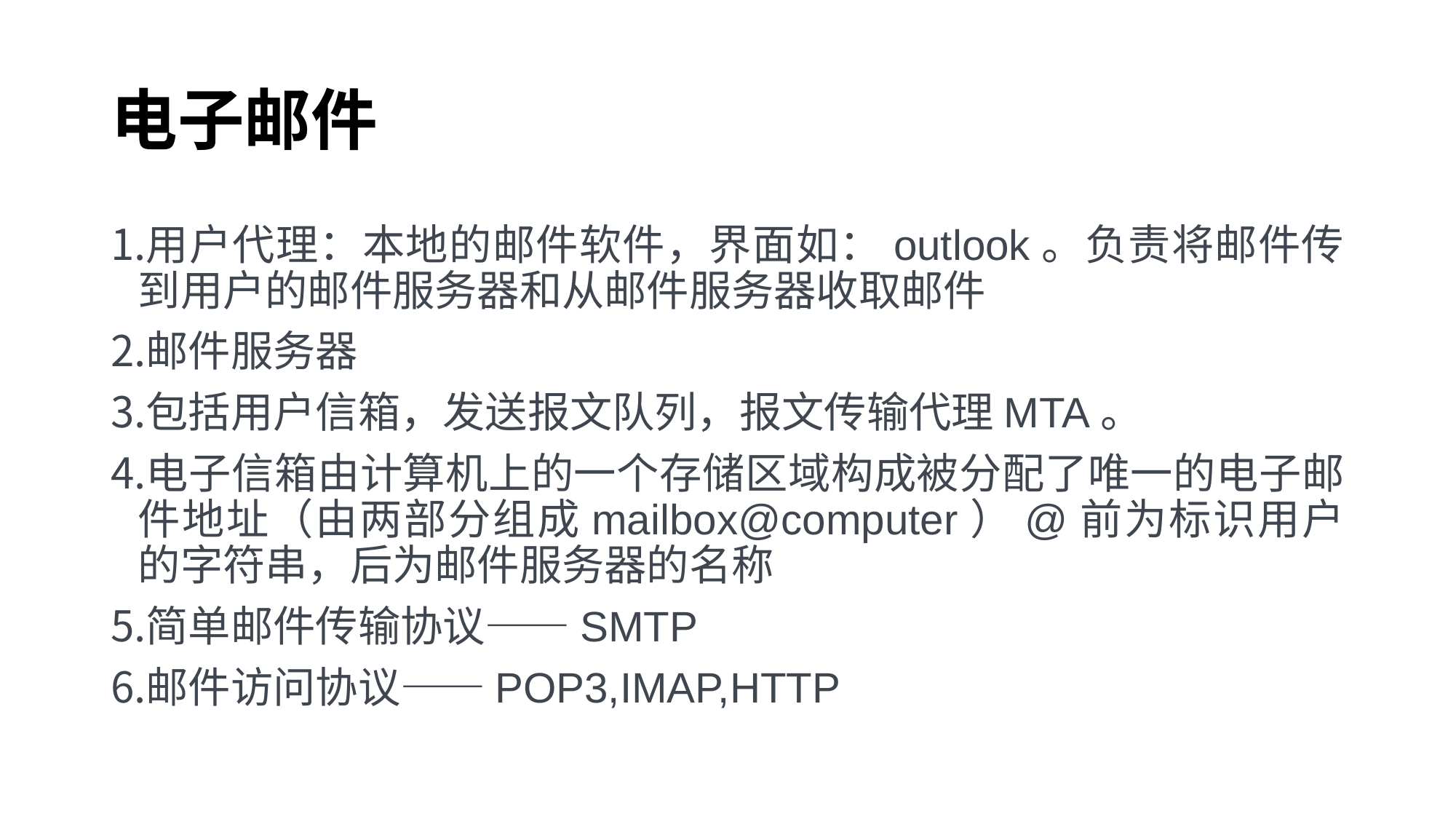

# 电子邮件
用户代理：本地的邮件软件，界面如：outlook。负责将邮件传到用户的邮件服务器和从邮件服务器收取邮件
邮件服务器
包括用户信箱，发送报文队列，报文传输代理MTA。
电子信箱由计算机上的一个存储区域构成被分配了唯一的电子邮件地址（由两部分组成mailbox@computer）@前为标识用户的字符串，后为邮件服务器的名称
简单邮件传输协议——SMTP
邮件访问协议——POP3,IMAP,HTTP